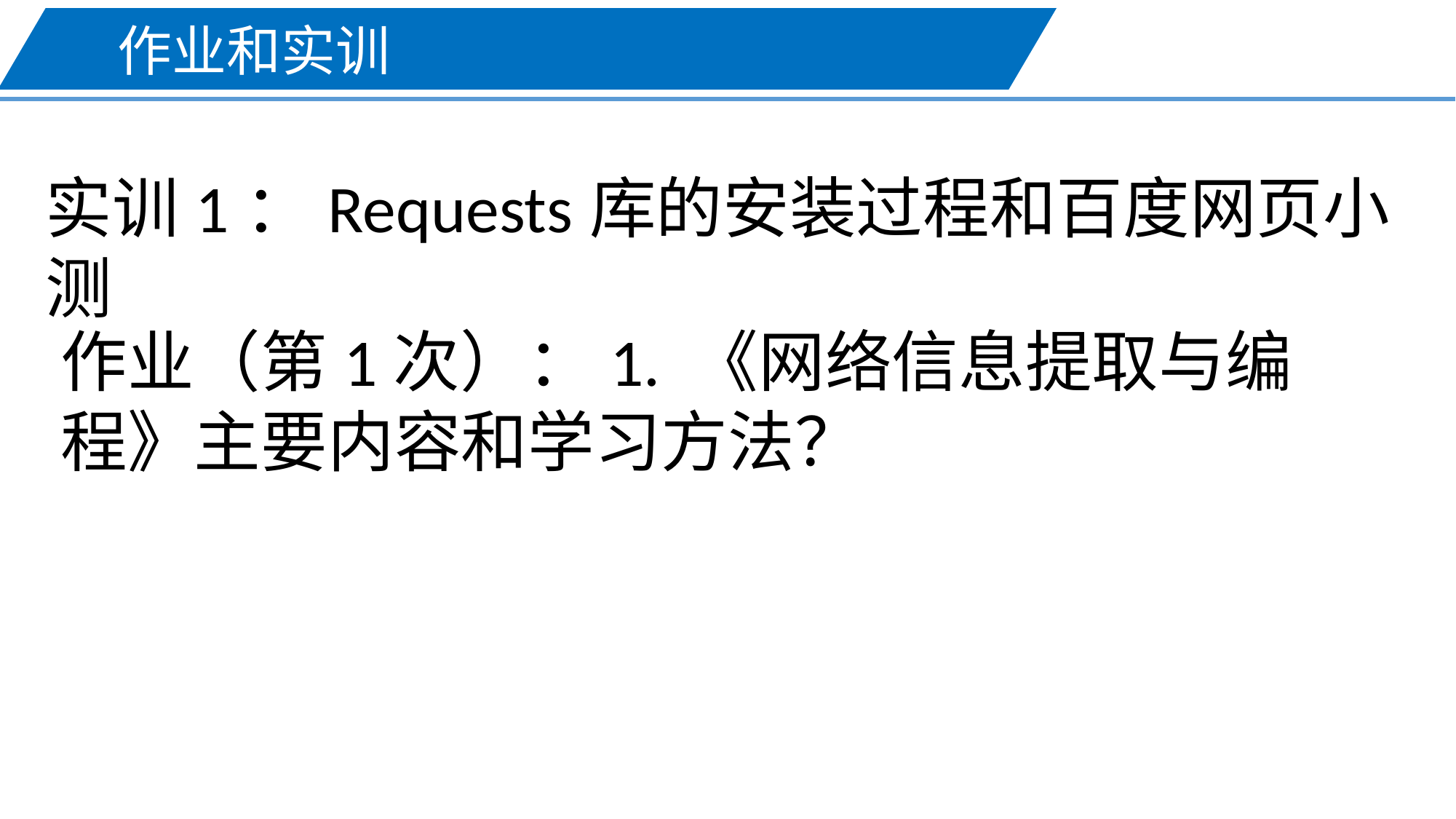

作业和实训
实训1：Requests库的安装过程和百度网页小测
作业（第1次）：1. 《网络信息提取与编程》主要内容和学习方法？